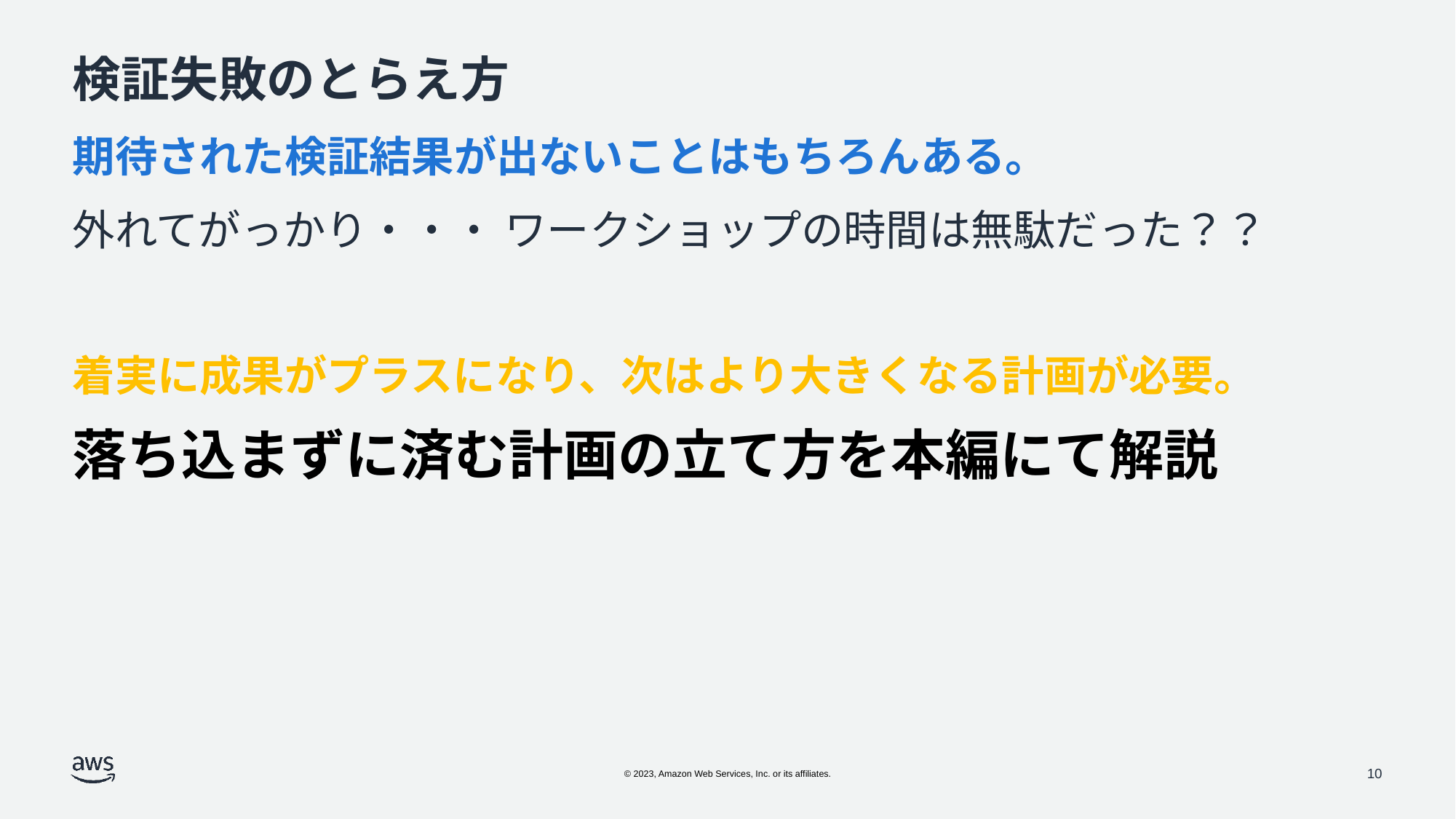

# 検証失敗のとらえ方
期待された検証結果が出ないことはもちろんある。
外れてがっかり・・・ ワークショップの時間は無駄だった？？

着実に成果がプラスになり、次はより大きくなる計画が必要。
落ち込まずに済む計画の立て方を本編にて解説
10